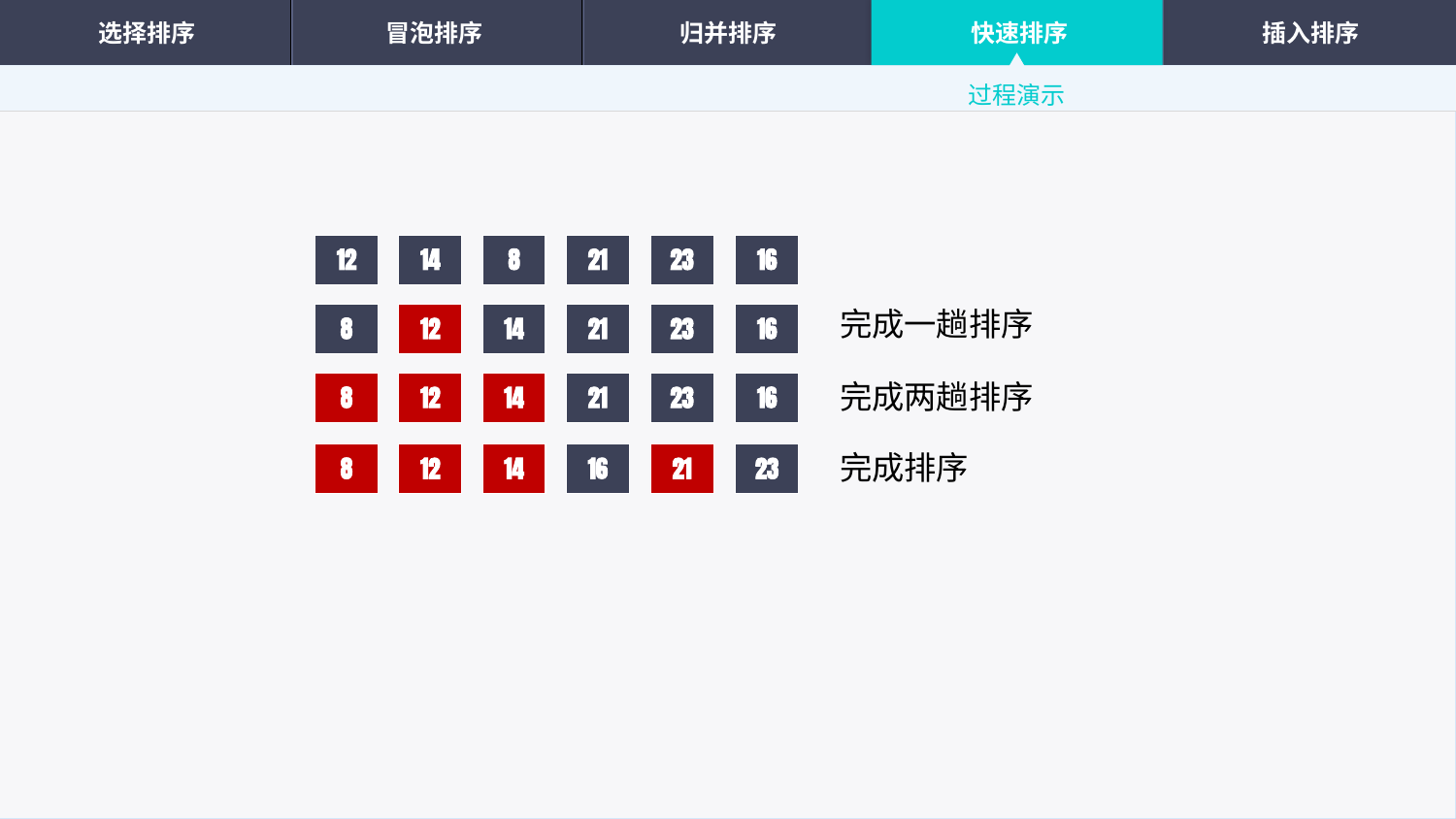

选择排序
冒泡排序
归并排序
快速排序
插入排序
过程演示
12
14
8
21
23
16
完成一趟排序
8
12
14
21
23
16
完成两趟排序
8
12
14
21
23
16
完成排序
8
12
14
16
21
23